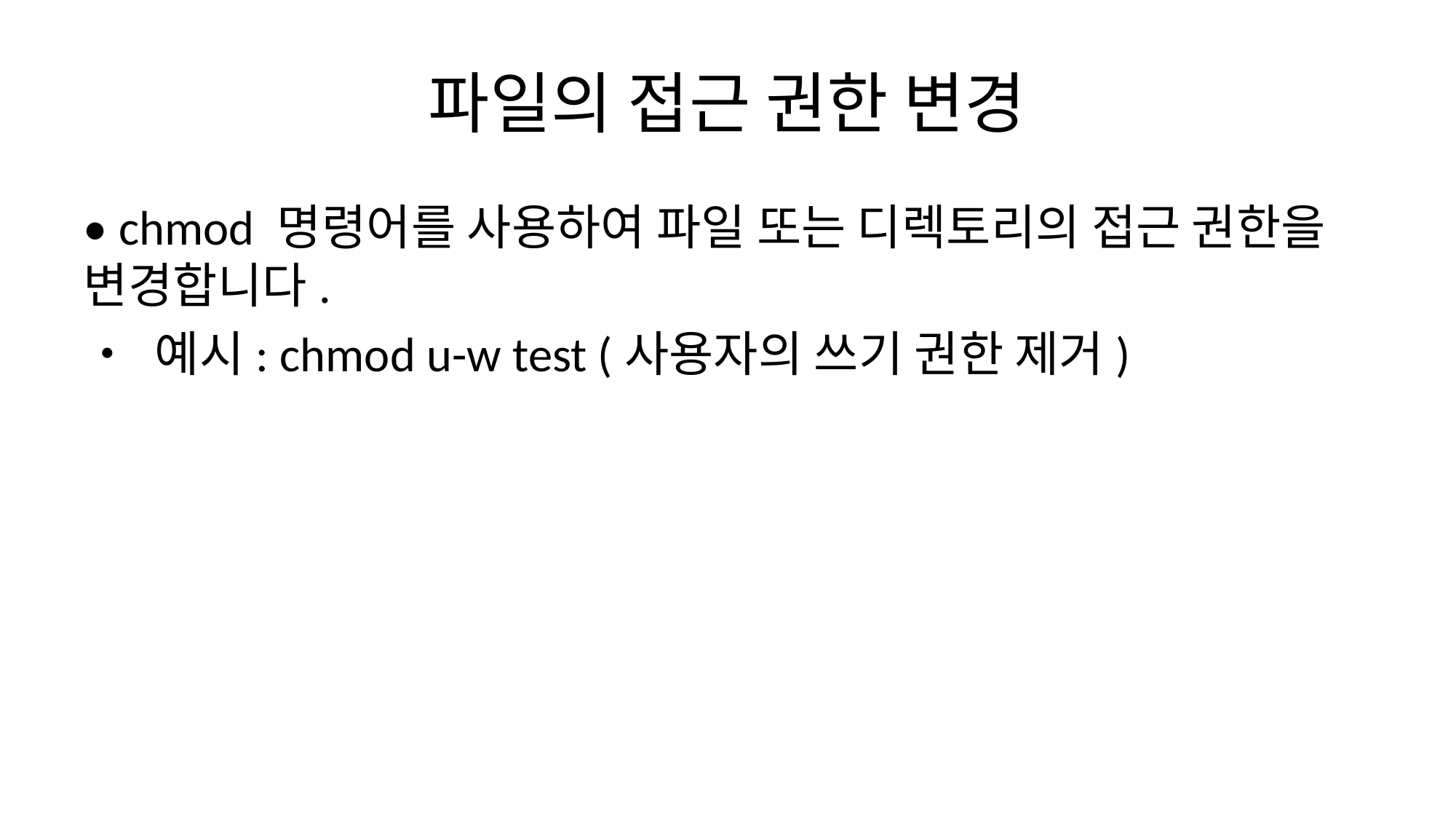

# 파일의 접근 권한 변경
• chmod 명령어를 사용하여 파일 또는 디렉토리의 접근 권한을 변경합니다.
• 예시: chmod u-w test (사용자의 쓰기 권한 제거)